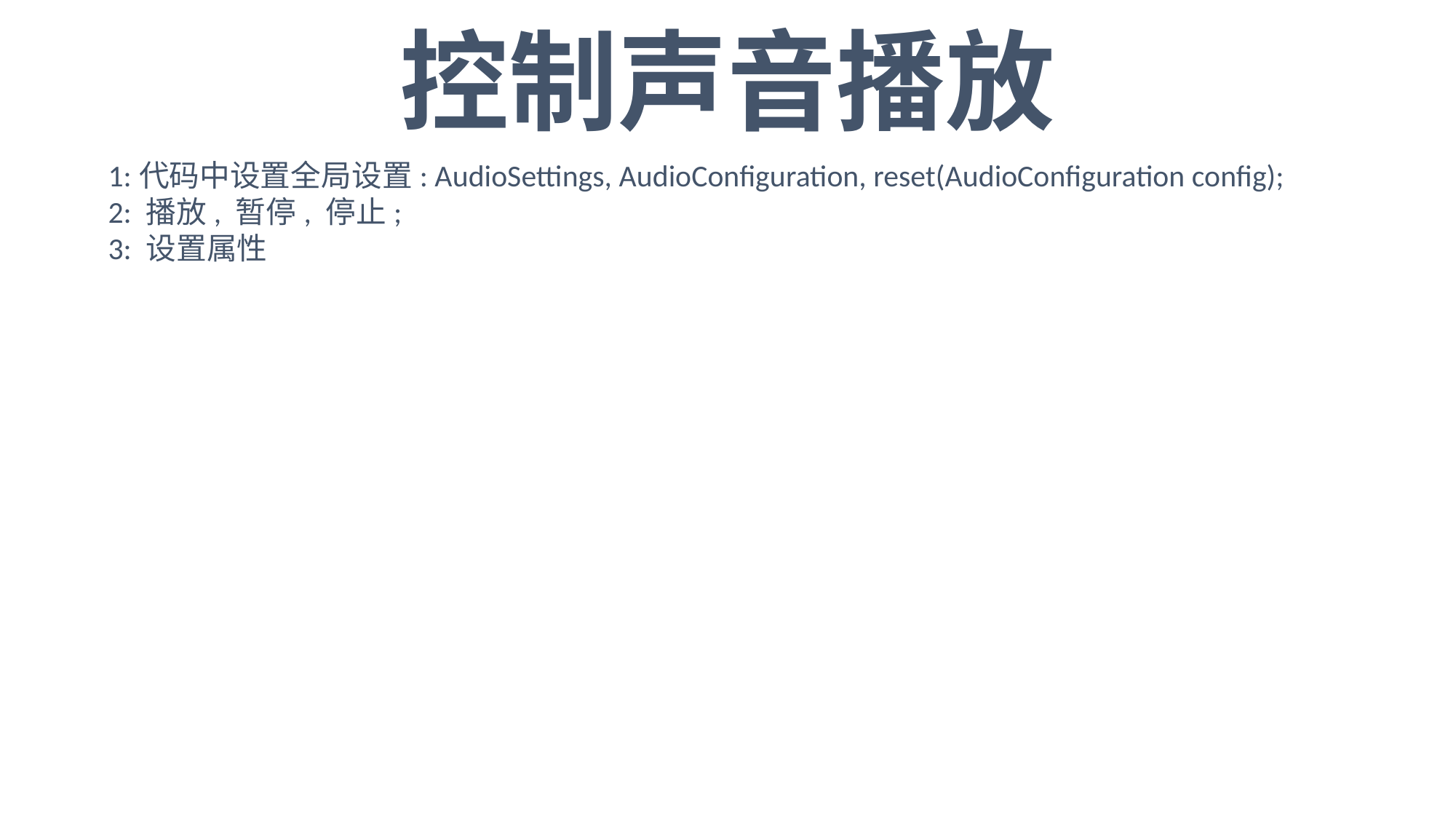

控制声音播放
1:代码中设置全局设置: AudioSettings, AudioConfiguration, reset(AudioConfiguration config);
2: 播放, 暂停, 停止;
3: 设置属性
4